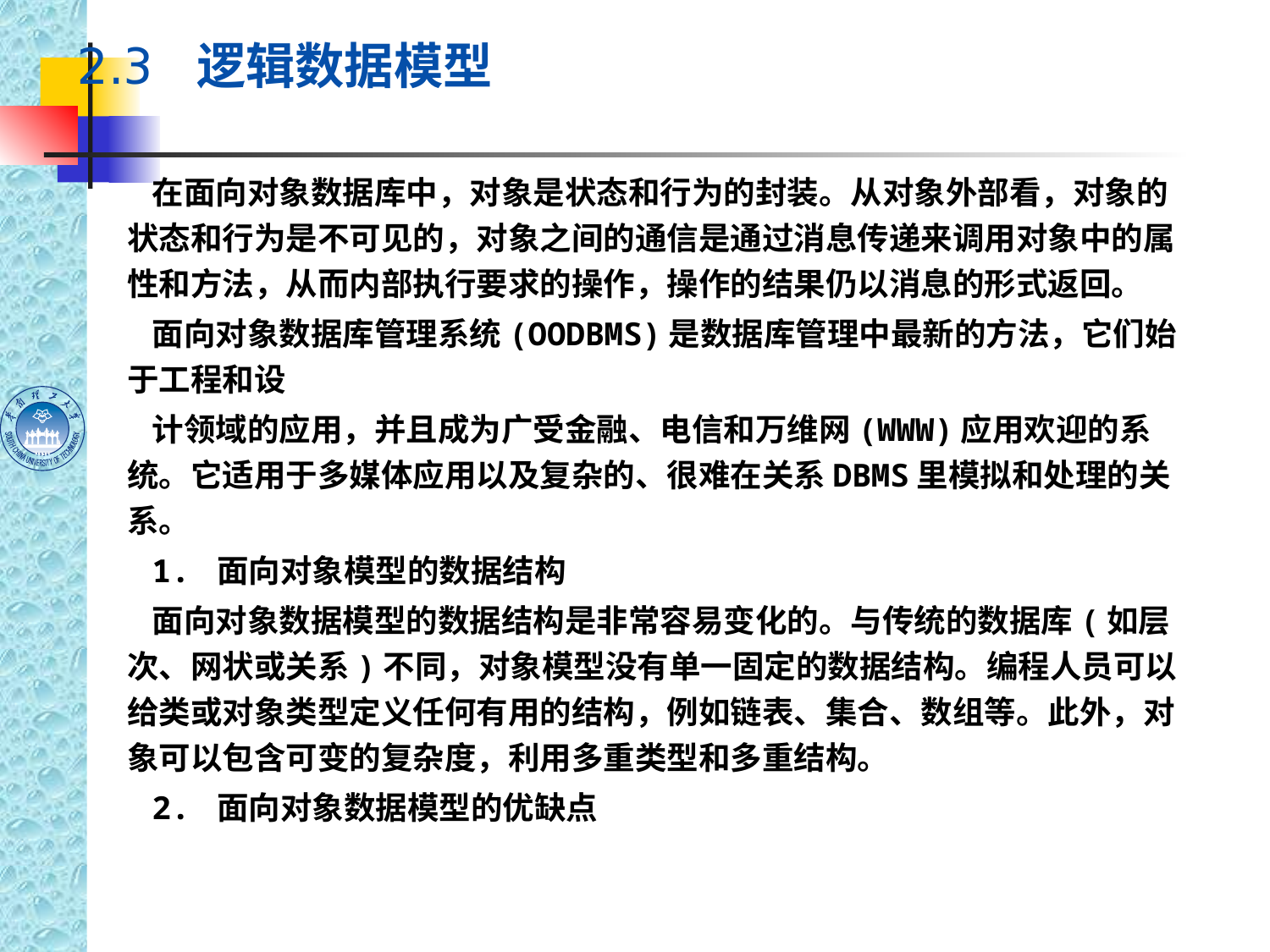

#
2.3  逻辑数据模型
在面向对象数据库中，对象是状态和行为的封装。从对象外部看，对象的状态和行为是不可见的，对象之间的通信是通过消息传递来调用对象中的属性和方法，从而内部执行要求的操作，操作的结果仍以消息的形式返回。
面向对象数据库管理系统(OODBMS)是数据库管理中最新的方法，它们始于工程和设
计领域的应用，并且成为广受金融、电信和万维网(WWW)应用欢迎的系统。它适用于多媒体应用以及复杂的、很难在关系DBMS里模拟和处理的关系。
1. 面向对象模型的数据结构
面向对象数据模型的数据结构是非常容易变化的。与传统的数据库(如层次、网状或关系)不同，对象模型没有单一固定的数据结构。编程人员可以给类或对象类型定义任何有用的结构，例如链表、集合、数组等。此外，对象可以包含可变的复杂度，利用多重类型和多重结构。
2. 面向对象数据模型的优缺点